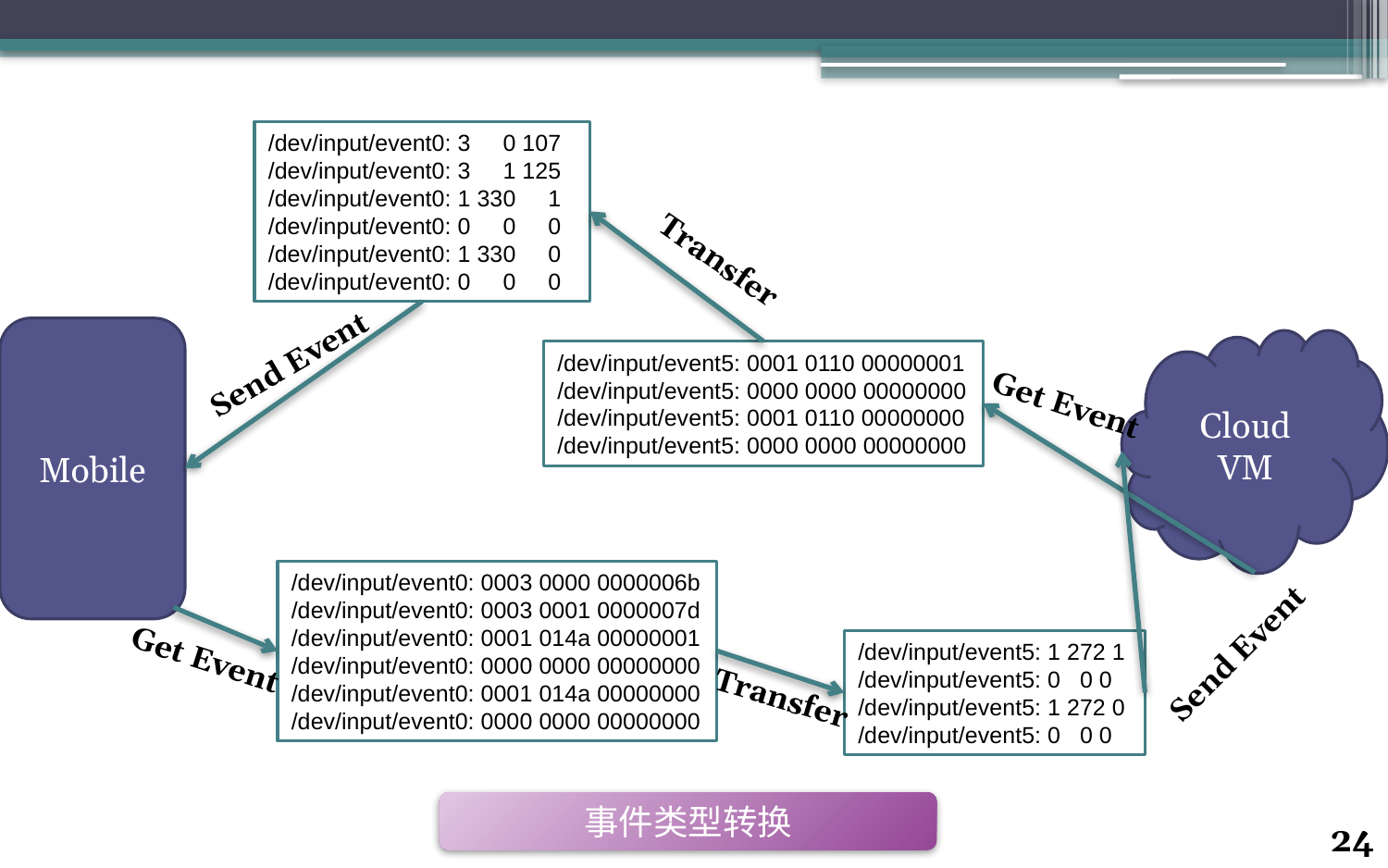

/dev/input/event0: 3     0 107
/dev/input/event0: 3     1 125
/dev/input/event0: 1 330     1
/dev/input/event0: 0     0     0
/dev/input/event0: 1 330     0
/dev/input/event0: 0     0     0
Transfer
Mobile
Cloud VM
Send Event
/dev/input/event5: 0001 0110 00000001
/dev/input/event5: 0000 0000 00000000
/dev/input/event5: 0001 0110 00000000
/dev/input/event5: 0000 0000 00000000
Get Event
/dev/input/event0: 0003 0000 0000006b
/dev/input/event0: 0003 0001 0000007d
/dev/input/event0: 0001 014a 00000001
/dev/input/event0: 0000 0000 00000000
/dev/input/event0: 0001 014a 00000000
/dev/input/event0: 0000 0000 00000000
Send Event
/dev/input/event5: 1 272 1
/dev/input/event5: 0   0 0
/dev/input/event5: 1 272 0
/dev/input/event5: 0   0 0
Get Event
Transfer
事件类型转换
24